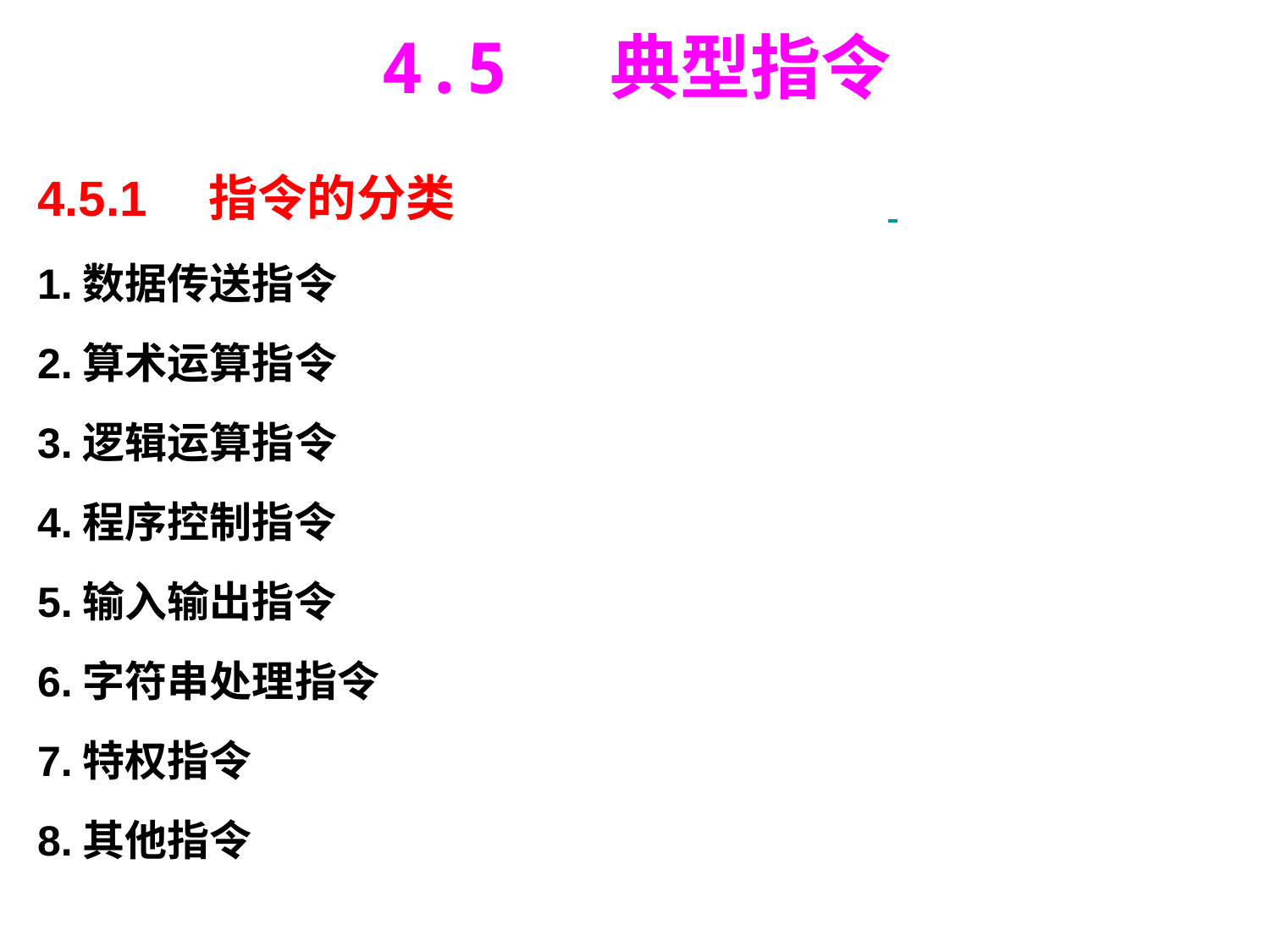

# 4.5  典型指令
4.5.1　指令的分类
1.数据传送指令
2.算术运算指令
3.逻辑运算指令
4.程序控制指令
5.输入输出指令
6.字符串处理指令
7.特权指令
8.其他指令